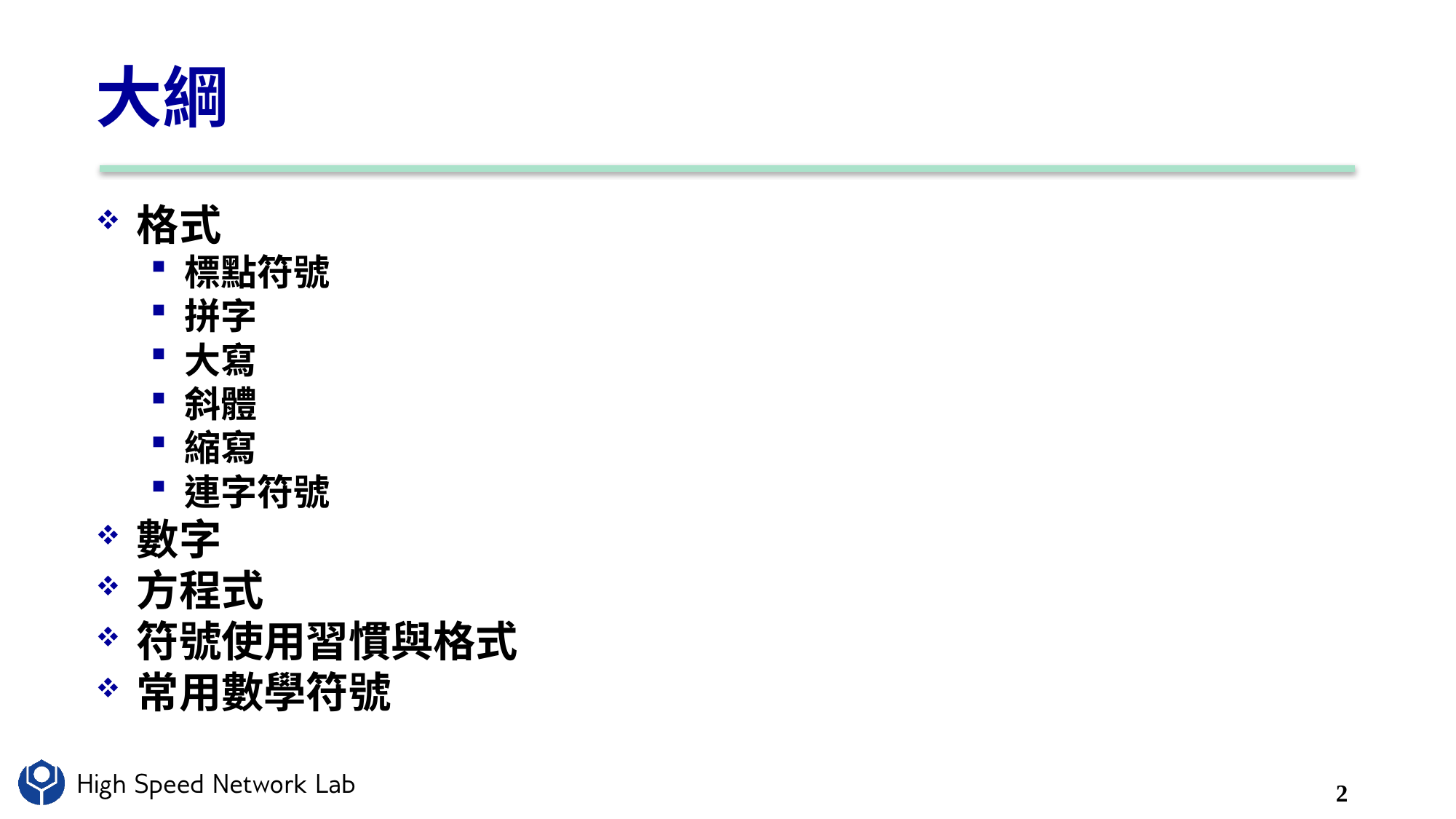

# 大綱
格式
標點符號
拼字
大寫
斜體
縮寫
連字符號
數字
方程式
符號使用習慣與格式
常用數學符號

2